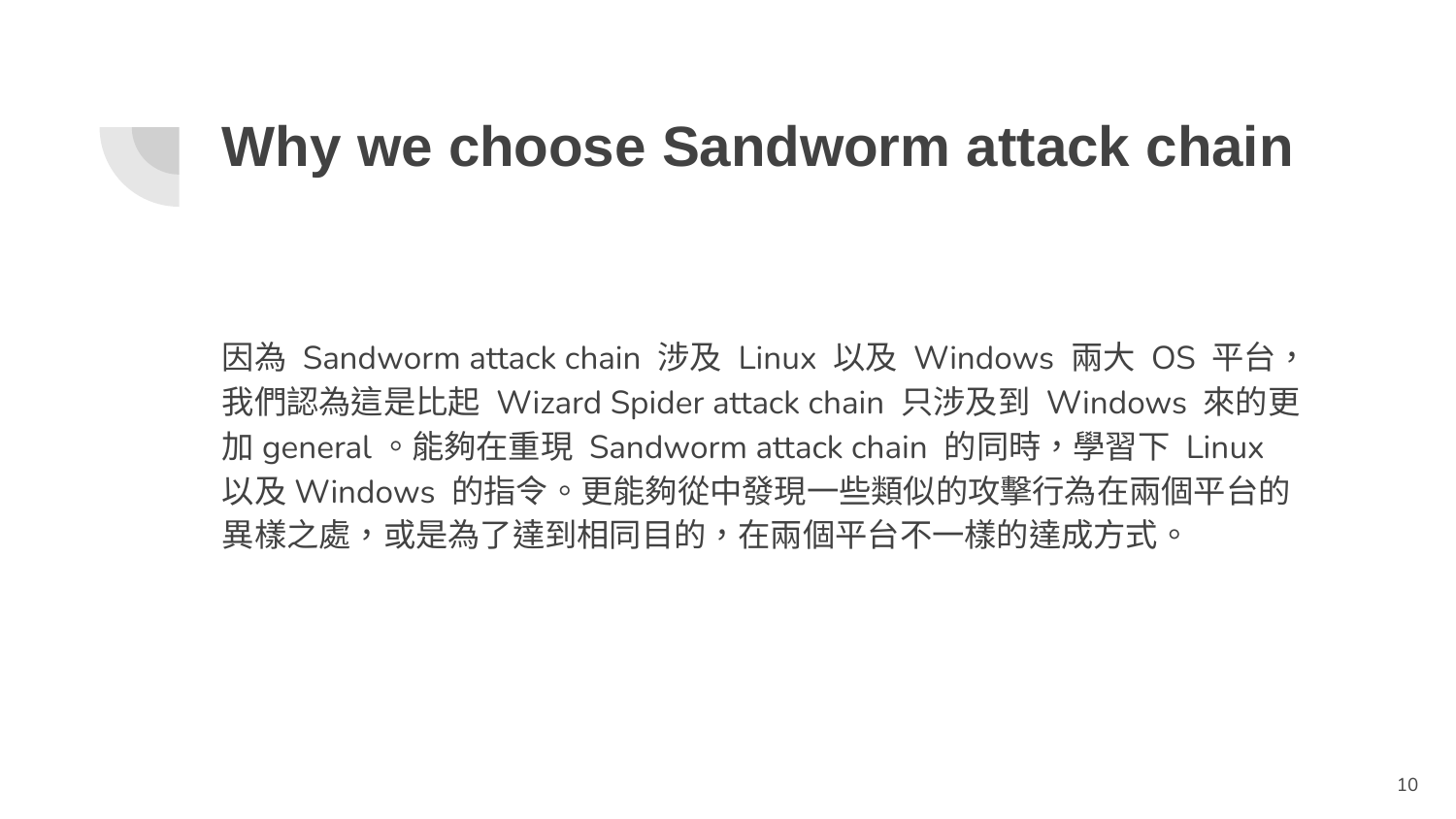

# Why we choose Sandworm attack chain
因為 Sandworm attack chain 涉及 Linux 以及 Windows 兩大 OS 平台，我們認為這是比起 Wizard Spider attack chain 只涉及到 Windows 來的更加general。能夠在重現 Sandworm attack chain 的同時，學習下 Linux 以及Windows 的指令。更能夠從中發現一些類似的攻擊行為在兩個平台的異樣之處，或是為了達到相同目的，在兩個平台不一樣的達成方式。
10